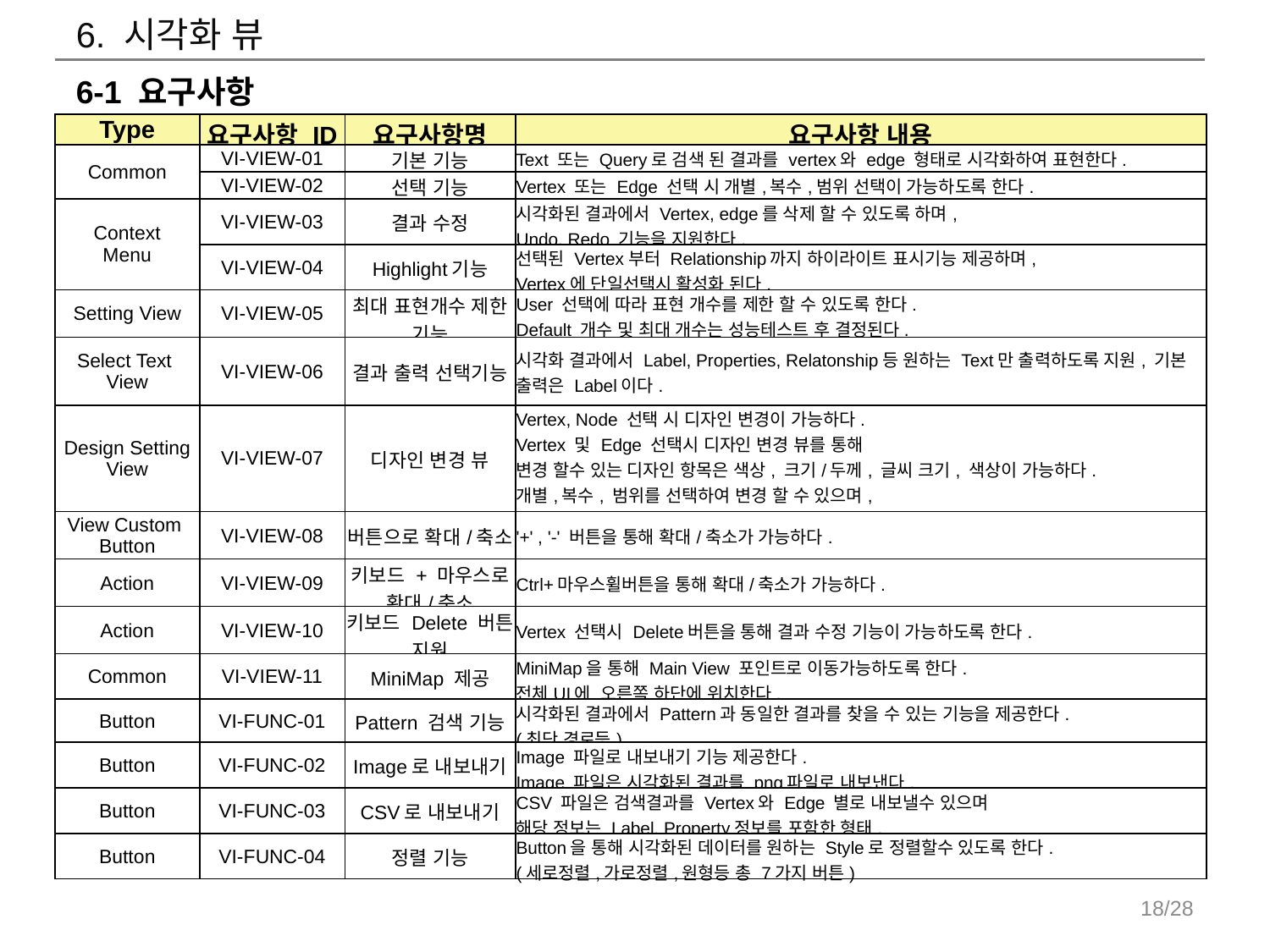

# 6. 시각화 뷰
6-1 요구사항
| Type | 요구사항 ID | 요구사항명 | 요구사항 내용 |
| --- | --- | --- | --- |
| Common | VI-VIEW-01 | 기본 기능 | Text 또는 Query로 검색 된 결과를 vertex와 edge 형태로 시각화하여 표현한다. |
|  | VI-VIEW-02 | 선택 기능 | Vertex 또는 Edge 선택 시 개별,복수,범위 선택이 가능하도록 한다. |
| Context Menu | VI-VIEW-03 | 결과 수정 | 시각화된 결과에서 Vertex, edge를 삭제 할 수 있도록 하며, Undo, Redo 기능을 지원한다. |
|  | VI-VIEW-04 | Highlight기능 | 선택된 Vertex부터 Relationship까지 하이라이트 표시기능 제공하며, Vertex에 단일선택시 활성화 된다. |
| Setting View | VI-VIEW-05 | 최대 표현개수 제한 기능 | User 선택에 따라 표현 개수를 제한 할 수 있도록 한다. Default 개수 및 최대 개수는 성능테스트 후 결정된다. |
| Select Text View | VI-VIEW-06 | 결과 출력 선택기능 | 시각화 결과에서 Label, Properties, Relatonship등 원하는 Text만 출력하도록 지원, 기본 출력은 Label이다. |
| Design Setting View | VI-VIEW-07 | 디자인 변경 뷰 | Vertex, Node 선택 시 디자인 변경이 가능하다. Vertex 및 Edge 선택시 디자인 변경 뷰를 통해 변경 할수 있는 디자인 항목은 색상, 크기/두께, 글씨 크기, 색상이 가능하다. 개별,복수, 범위를 선택하여 변경 할 수 있으며, Vertex 기본 색상은 파란색이며, Edge는 검은색이다. 크기 기본값은 추후 정해진다. |
| View Custom Button | VI-VIEW-08 | 버튼으로 확대/축소 | '+' , '-' 버튼을 통해 확대/축소가 가능하다. |
| Action | VI-VIEW-09 | 키보드 + 마우스로 확대/축소 | Ctrl+마우스휠버튼을 통해 확대/축소가 가능하다. |
| Action | VI-VIEW-10 | 키보드 Delete 버튼 지원 | Vertex 선택시 Delete버튼을 통해 결과 수정 기능이 가능하도록 한다. |
| Common | VI-VIEW-11 | MiniMap 제공 | MiniMap을 통해 Main View 포인트로 이동가능하도록 한다. 전체UI에 오른쪽 하단에 위치한다. |
| Button | VI-FUNC-01 | Pattern 검색 기능 | 시각화된 결과에서 Pattern과 동일한 결과를 찾을 수 있는 기능을 제공한다. (최단 경로등) |
| Button | VI-FUNC-02 | Image로 내보내기 | Image 파일로 내보내기 기능 제공한다. Image 파일은 시각화된 결과를 png파일로 내보낸다. |
| Button | VI-FUNC-03 | CSV로 내보내기 | CSV 파일은 검색결과를 Vertex와 Edge 별로 내보낼수 있으며 해당 정보는 Label, Property정보를 포함한 형태. |
| Button | VI-FUNC-04 | 정렬 기능 | Button을 통해 시각화된 데이터를 원하는 Style로 정렬할수 있도록 한다. (세로정렬,가로정렬,원형등 총 7가지 버튼) |
18/28